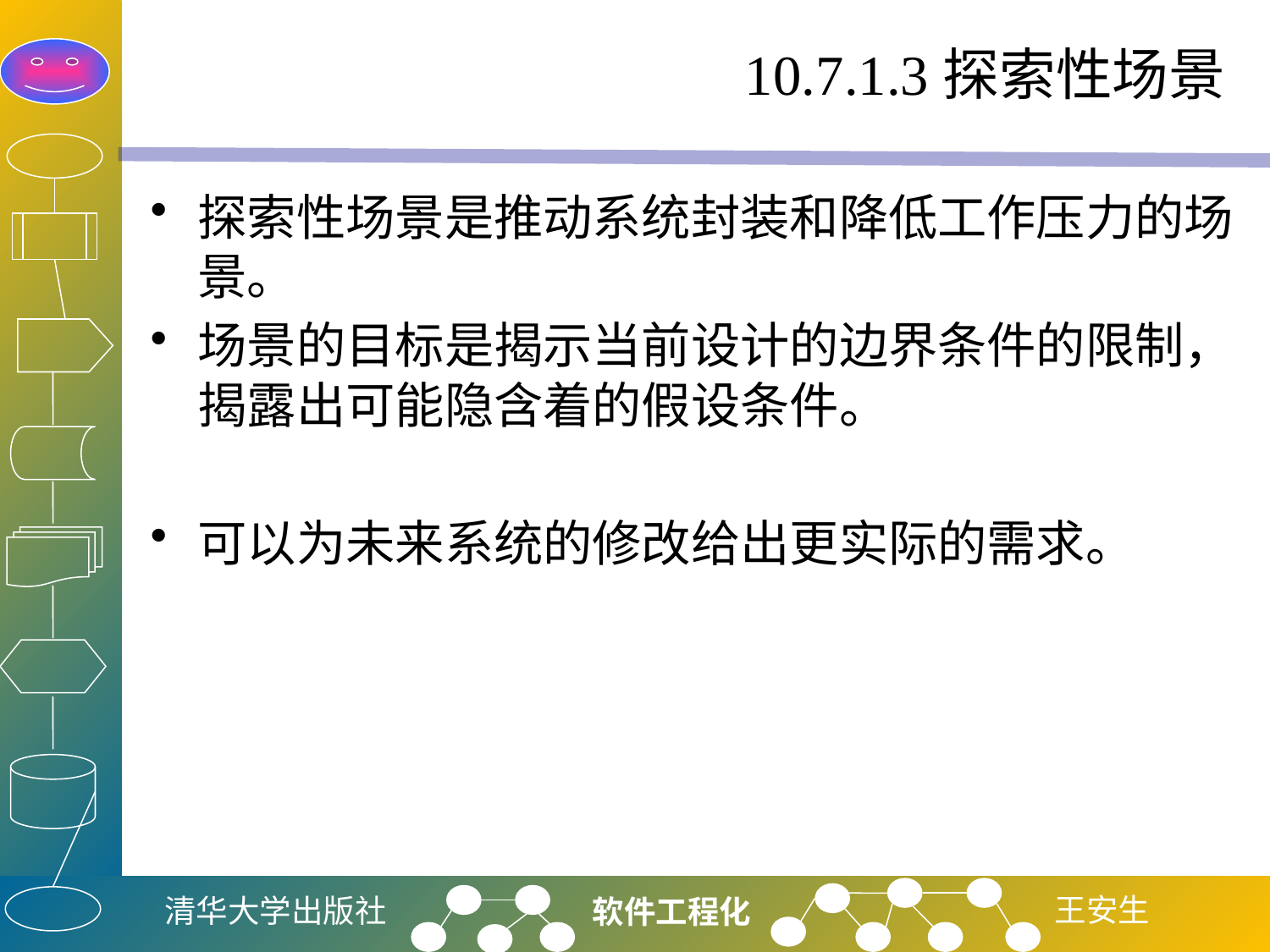

# 10.7.1.3探索性场景
探索性场景是推动系统封装和降低工作压力的场景。
场景的目标是揭示当前设计的边界条件的限制，揭露出可能隐含着的假设条件。

可以为未来系统的修改给出更实际的需求。